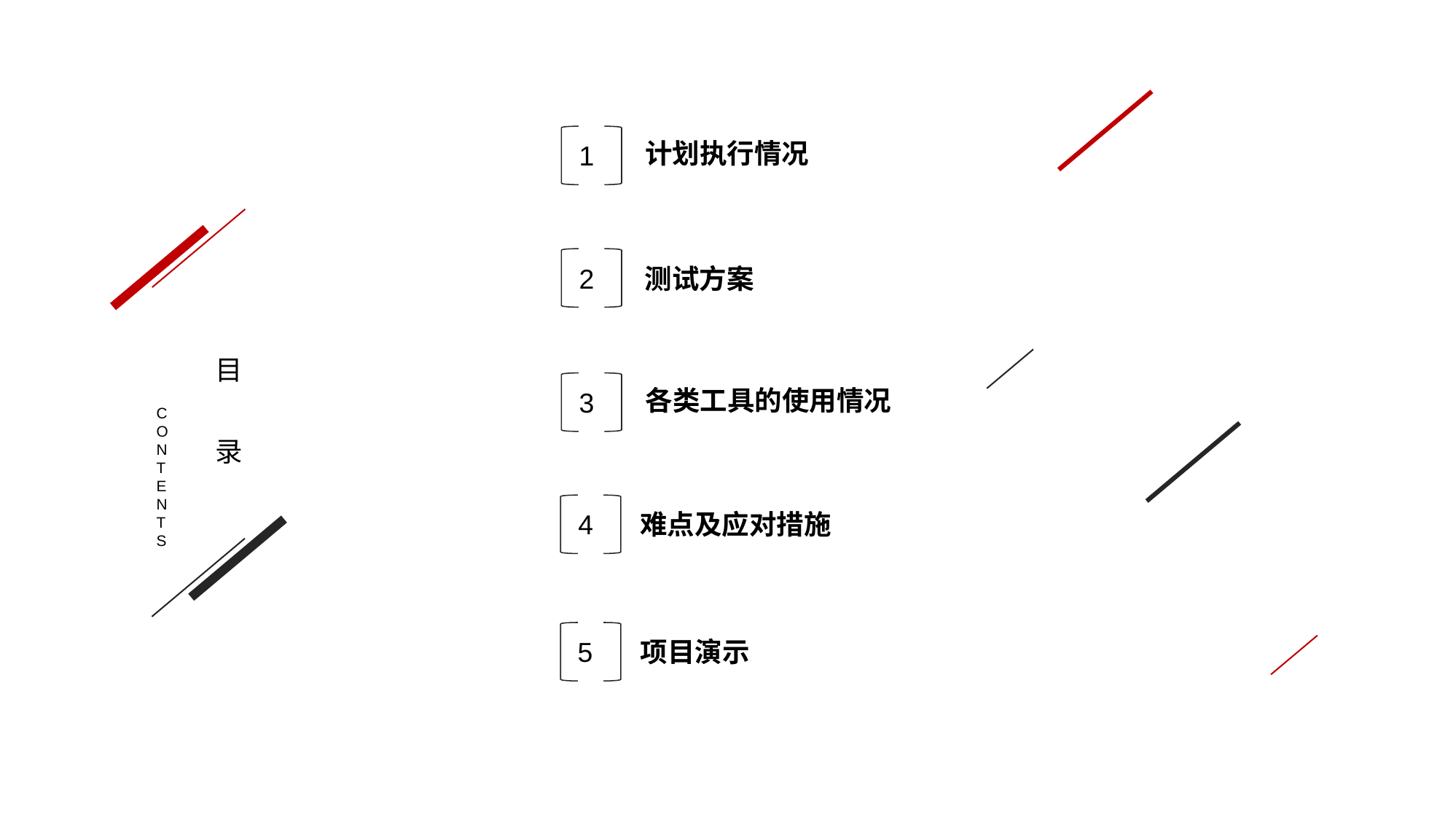

计划执行情况
1

2
测试方案
目
录

各类工具的使用情况
3
CONTENTS

4
难点及应对措施

5
项目演示